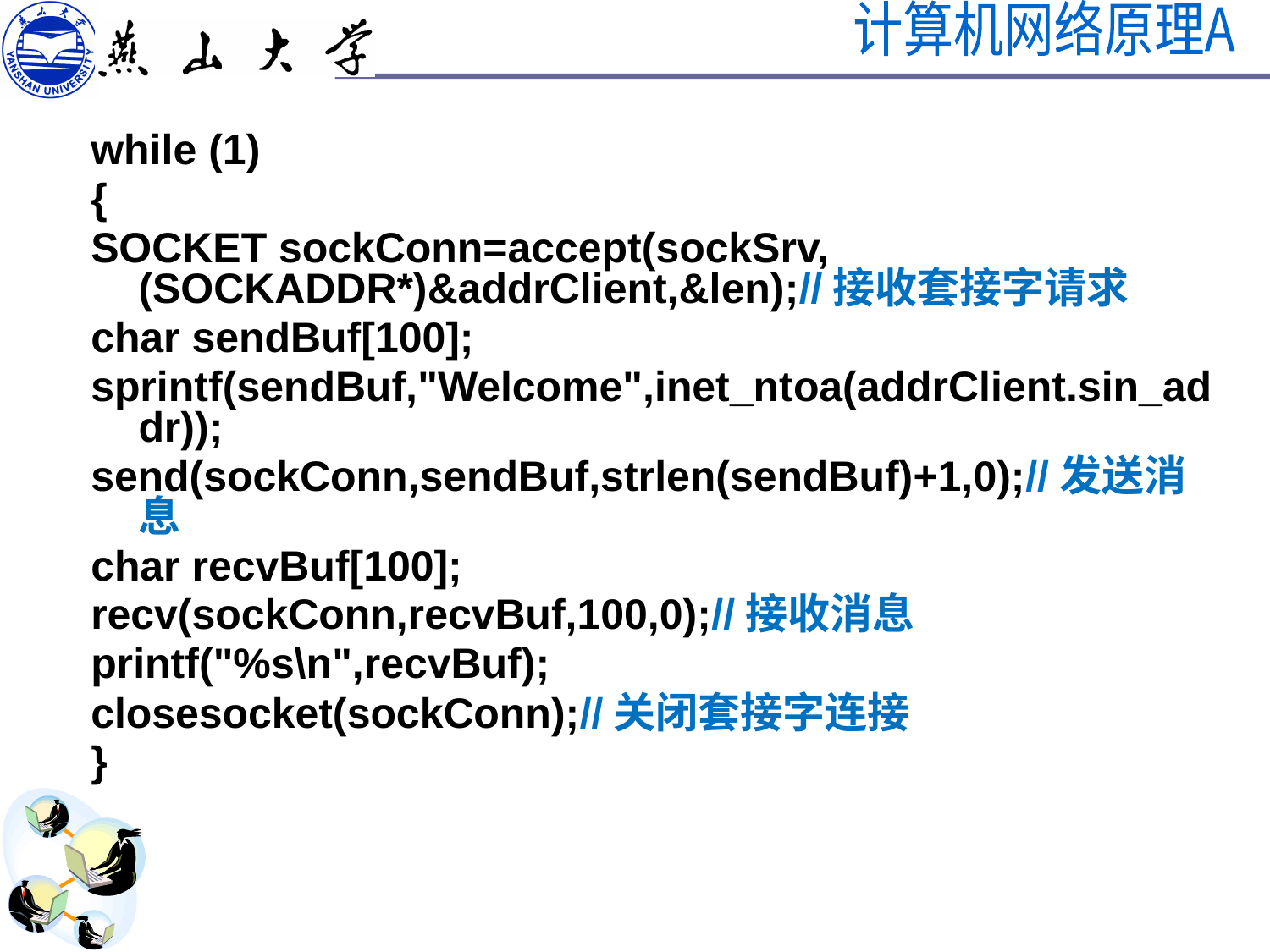

while (1)
{
SOCKET sockConn=accept(sockSrv,(SOCKADDR*)&addrClient,&len);//接收套接字请求
char sendBuf[100];
sprintf(sendBuf,"Welcome",inet_ntoa(addrClient.sin_addr));
send(sockConn,sendBuf,strlen(sendBuf)+1,0);//发送消息
char recvBuf[100];
recv(sockConn,recvBuf,100,0);//接收消息
printf("%s\n",recvBuf);
closesocket(sockConn);//关闭套接字连接
}
129